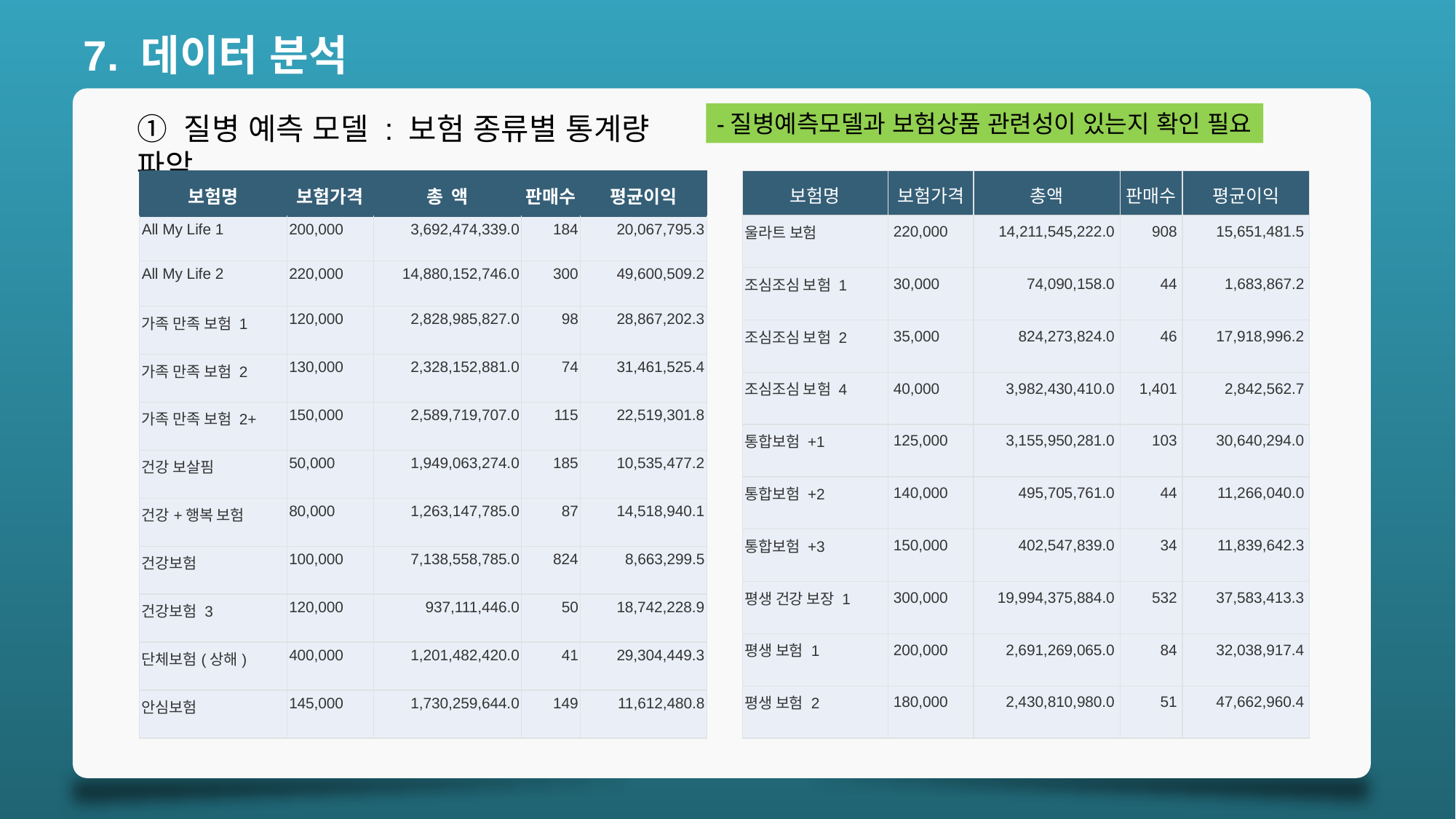

7. 데이터 분석
-질병예측모델과 보험상품 관련성이 있는지 확인 필요
① 질병 예측 모델 : 보험 종류별 통계량 파악
| 보험명 | 보험가격 | 총 액 | 판매수 | 평균이익 |
| --- | --- | --- | --- | --- |
| All My Life 1 | 200,000 | 3,692,474,339.0 | 184 | 20,067,795.3 |
| All My Life 2 | 220,000 | 14,880,152,746.0 | 300 | 49,600,509.2 |
| 가족 만족 보험 1 | 120,000 | 2,828,985,827.0 | 98 | 28,867,202.3 |
| 가족 만족 보험 2 | 130,000 | 2,328,152,881.0 | 74 | 31,461,525.4 |
| 가족 만족 보험 2+ | 150,000 | 2,589,719,707.0 | 115 | 22,519,301.8 |
| 건강 보살핌 | 50,000 | 1,949,063,274.0 | 185 | 10,535,477.2 |
| 건강+행복 보험 | 80,000 | 1,263,147,785.0 | 87 | 14,518,940.1 |
| 건강보험 | 100,000 | 7,138,558,785.0 | 824 | 8,663,299.5 |
| 건강보험 3 | 120,000 | 937,111,446.0 | 50 | 18,742,228.9 |
| 단체보험(상해) | 400,000 | 1,201,482,420.0 | 41 | 29,304,449.3 |
| 안심보험 | 145,000 | 1,730,259,644.0 | 149 | 11,612,480.8 |
| 보험명 | 보험가격 | 총액 | 판매수 | 평균이익 |
| --- | --- | --- | --- | --- |
| 울라트 보험 | 220,000 | 14,211,545,222.0 | 908 | 15,651,481.5 |
| 조심조심 보험 1 | 30,000 | 74,090,158.0 | 44 | 1,683,867.2 |
| 조심조심 보험 2 | 35,000 | 824,273,824.0 | 46 | 17,918,996.2 |
| 조심조심 보험 4 | 40,000 | 3,982,430,410.0 | 1,401 | 2,842,562.7 |
| 통합보험 +1 | 125,000 | 3,155,950,281.0 | 103 | 30,640,294.0 |
| 통합보험 +2 | 140,000 | 495,705,761.0 | 44 | 11,266,040.0 |
| 통합보험 +3 | 150,000 | 402,547,839.0 | 34 | 11,839,642.3 |
| 평생 건강 보장 1 | 300,000 | 19,994,375,884.0 | 532 | 37,583,413.3 |
| 평생 보험 1 | 200,000 | 2,691,269,065.0 | 84 | 32,038,917.4 |
| 평생 보험 2 | 180,000 | 2,430,810,980.0 | 51 | 47,662,960.4 |